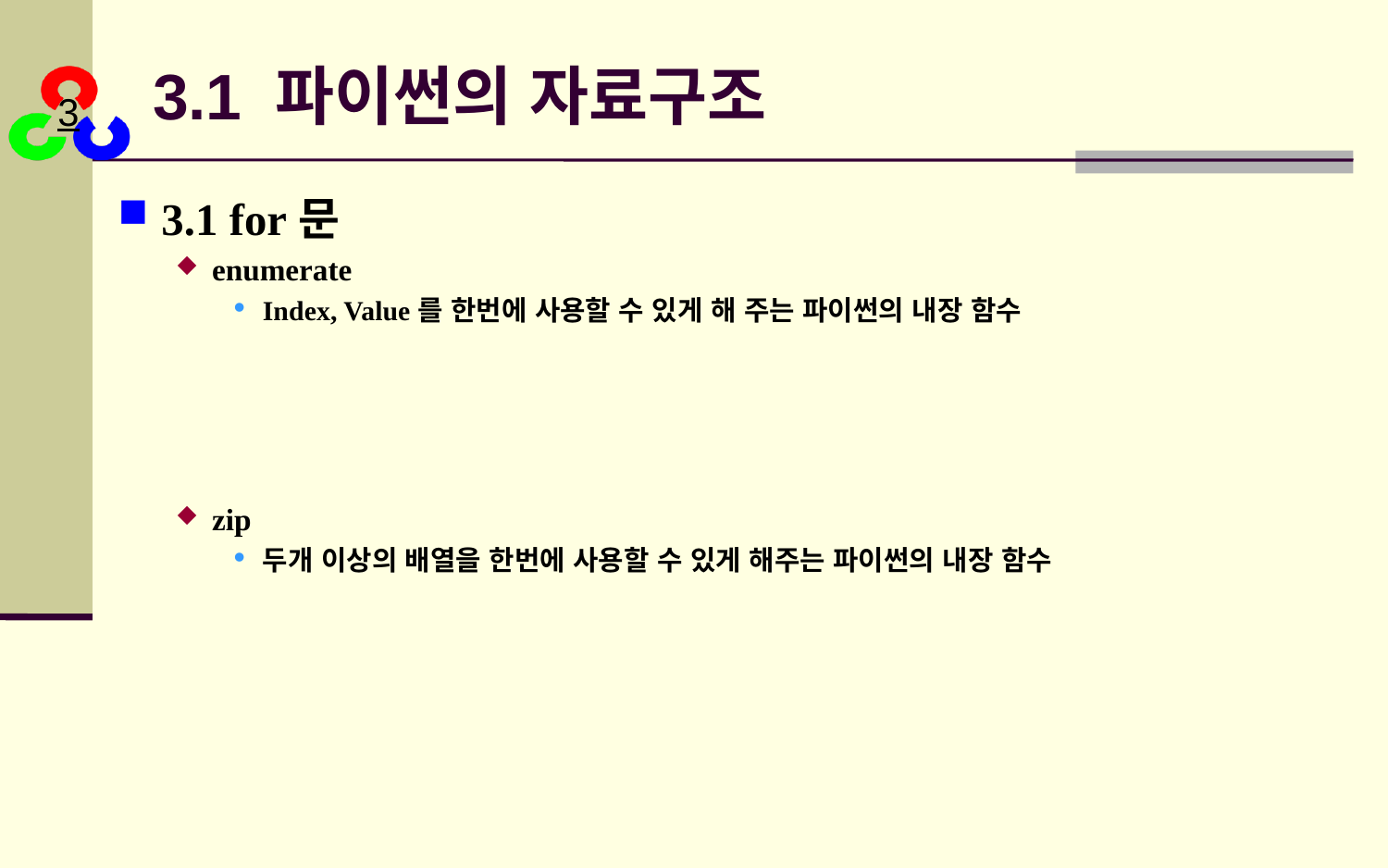

# 3.1 파이썬의 자료구조
3.1 for문
enumerate
Index, Value를 한번에 사용할 수 있게 해 주는 파이썬의 내장 함수

zip
두개 이상의 배열을 한번에 사용할 수 있게 해주는 파이썬의 내장 함수